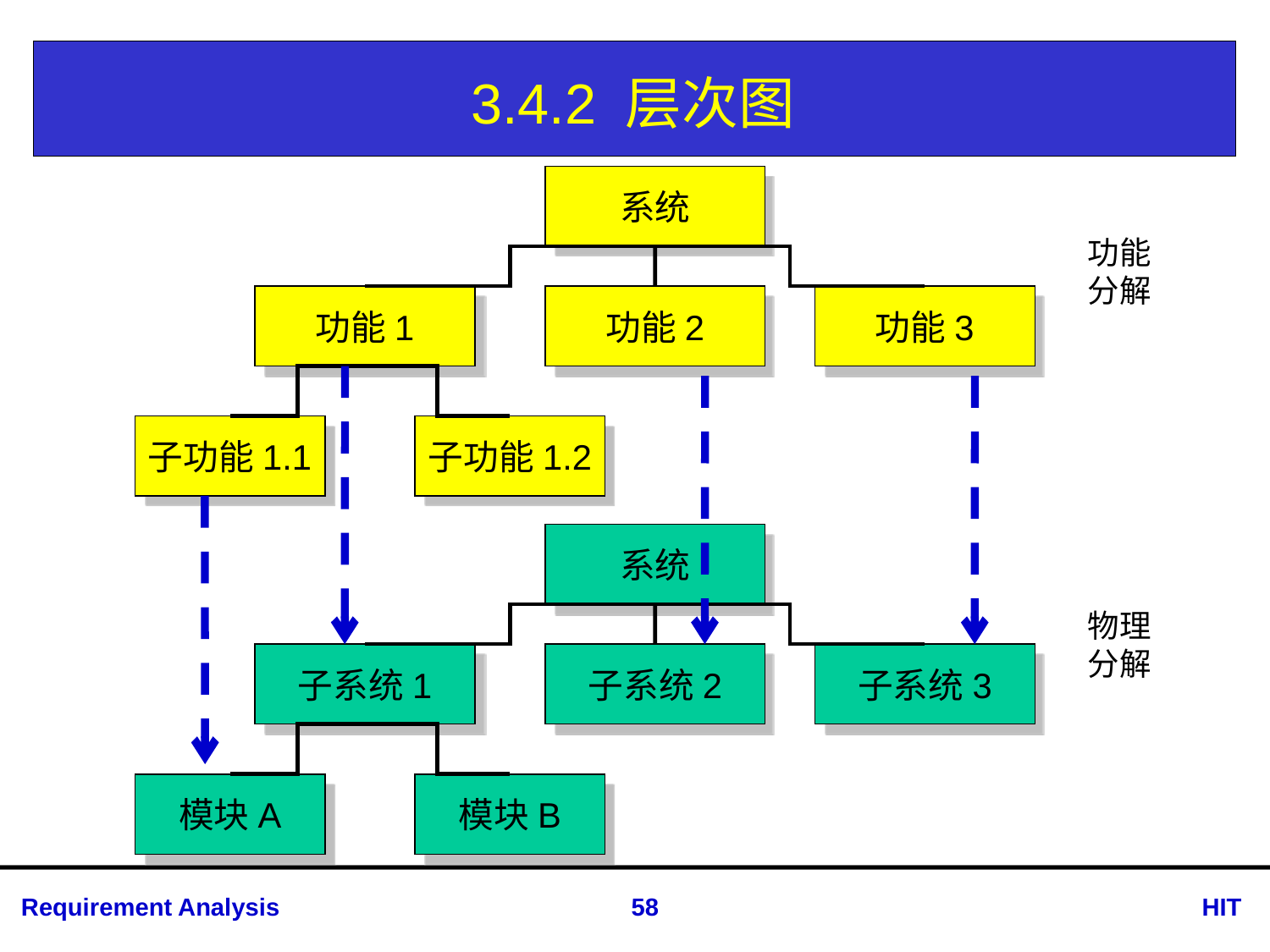

3.4.2 层次图
系统
功能分解

功能1
功能2
功能3

子功能1.1
子功能1.2

系统
物理分解

子系统1
子系统2
子系统3
模块A
模块B